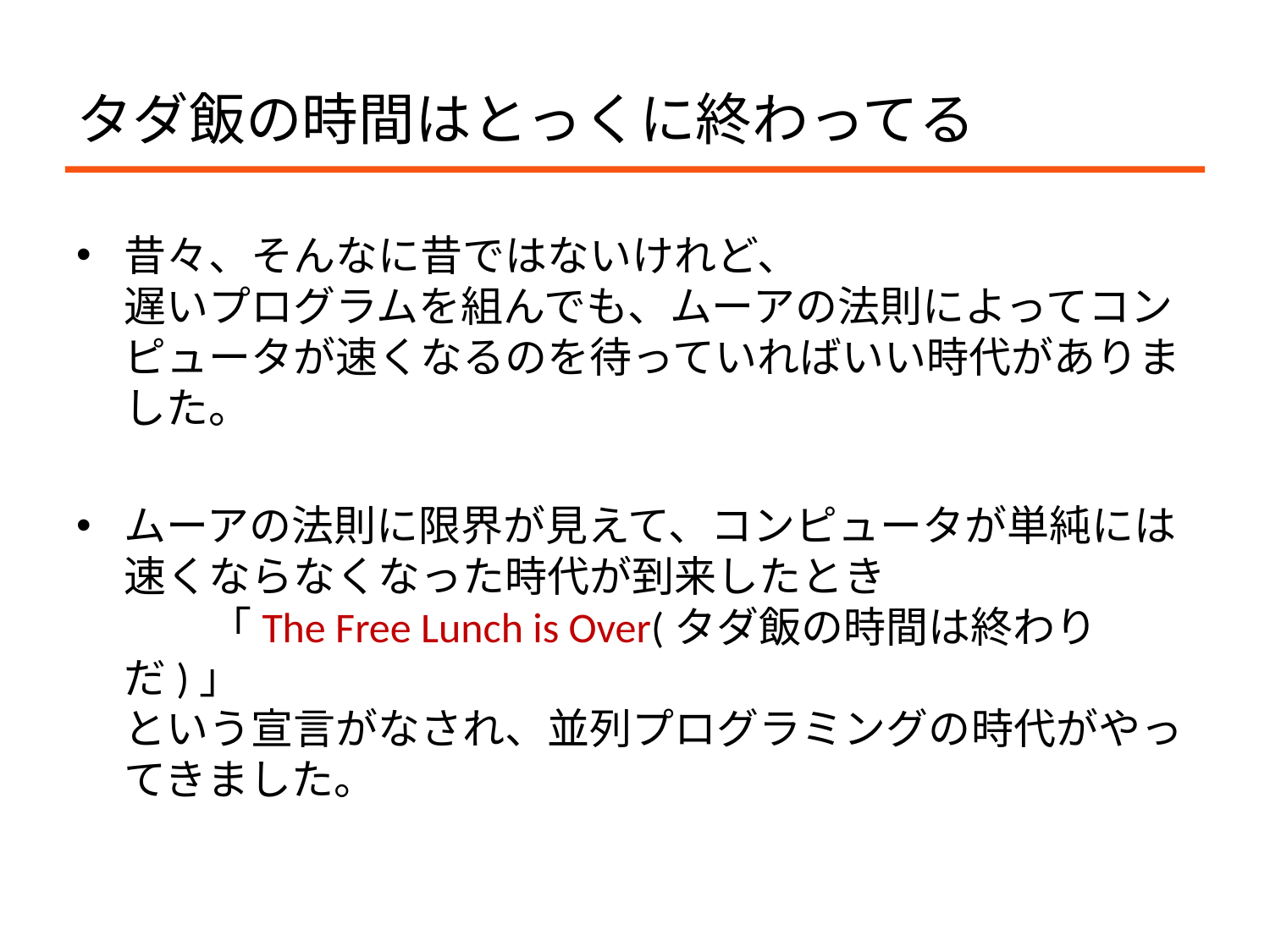

# タダ飯の時間はとっくに終わってる
昔々、そんなに昔ではないけれど、
遅いプログラムを組んでも、ムーアの法則によってコンピュータが速くなるのを待っていればいい時代がありました。

ムーアの法則に限界が見えて、コンピュータが単純には速くならなくなった時代が到来したとき
         「The Free Lunch is Over(タダ飯の時間は終わりだ)」
という宣言がなされ、並列プログラミングの時代がやってきました。